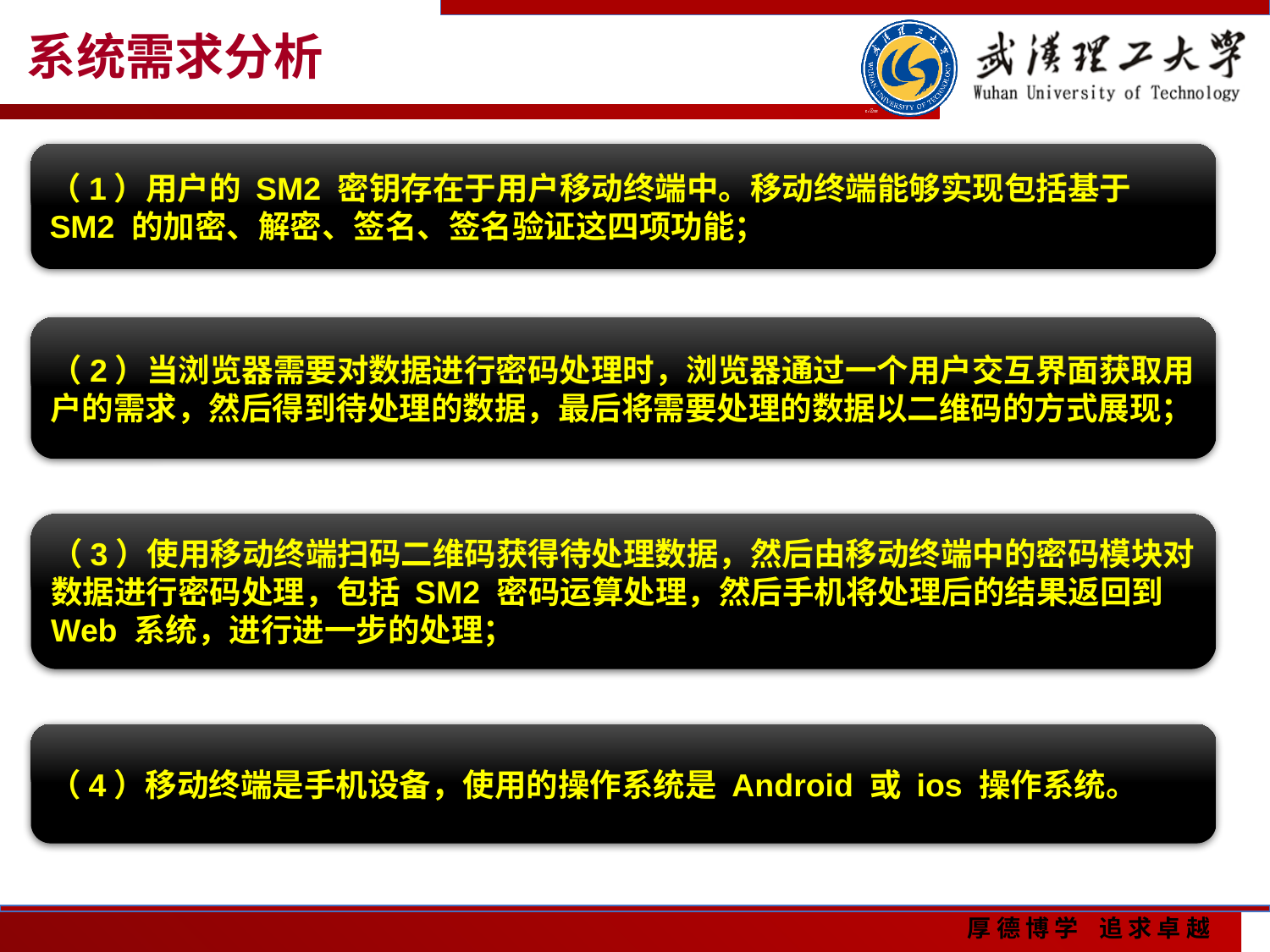

系统需求分析
（1）用户的 SM2 密钥存在于用户移动终端中。移动终端能够实现包括基于 SM2 的加密、解密、签名、签名验证这四项功能；
（2）当浏览器需要对数据进行密码处理时，浏览器通过一个用户交互界面获取用户的需求，然后得到待处理的数据，最后将需要处理的数据以二维码的方式展现；
（3）使用移动终端扫码二维码获得待处理数据，然后由移动终端中的密码模块对数据进行密码处理，包括 SM2 密码运算处理，然后手机将处理后的结果返回到 Web 系统，进行进一步的处理；

（4）移动终端是手机设备，使用的操作系统是 Android 或 ios 操作系统。